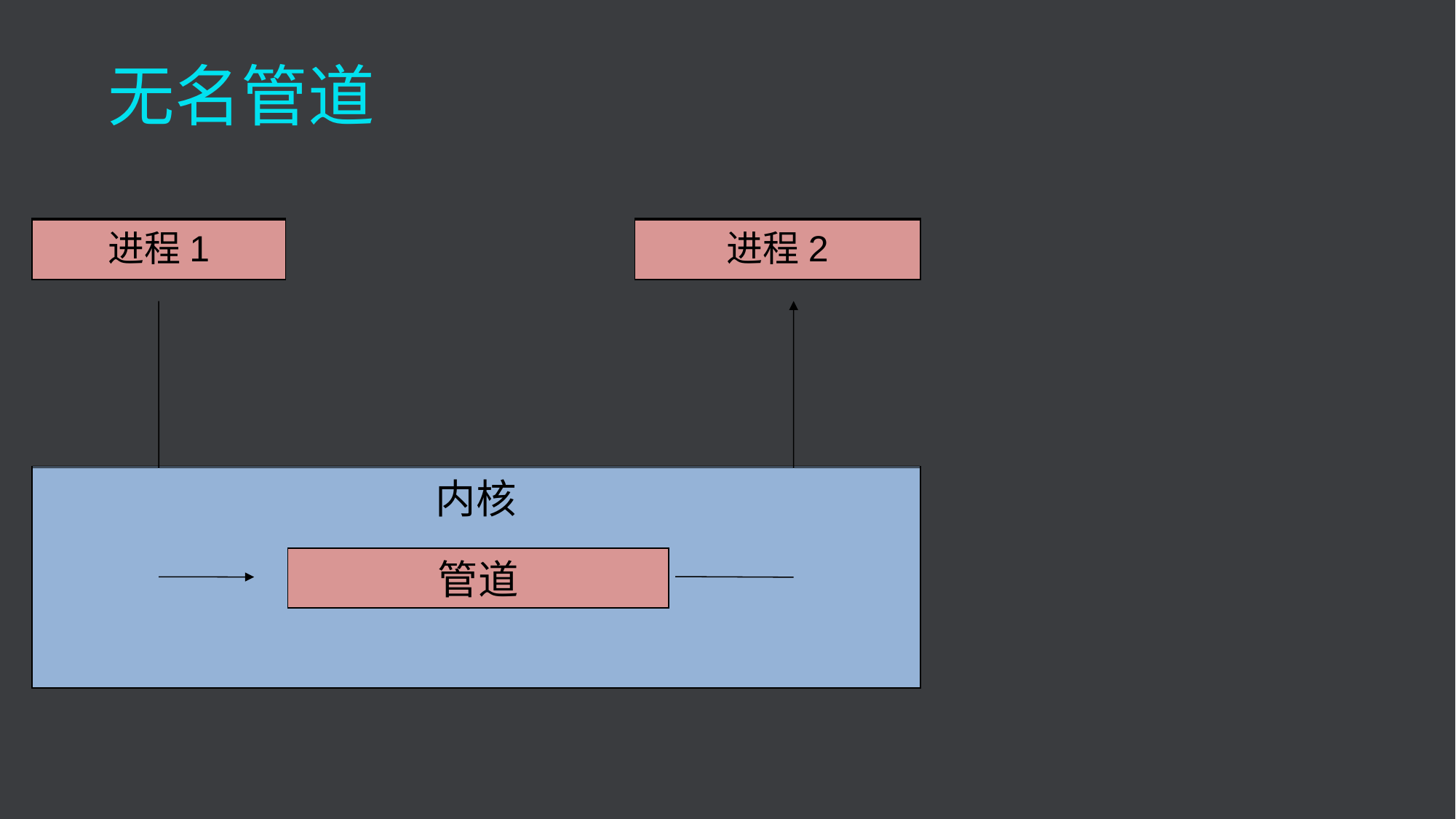

无名管道

进程1
进程2
进程1
进程2

内核

内核

管道
管道